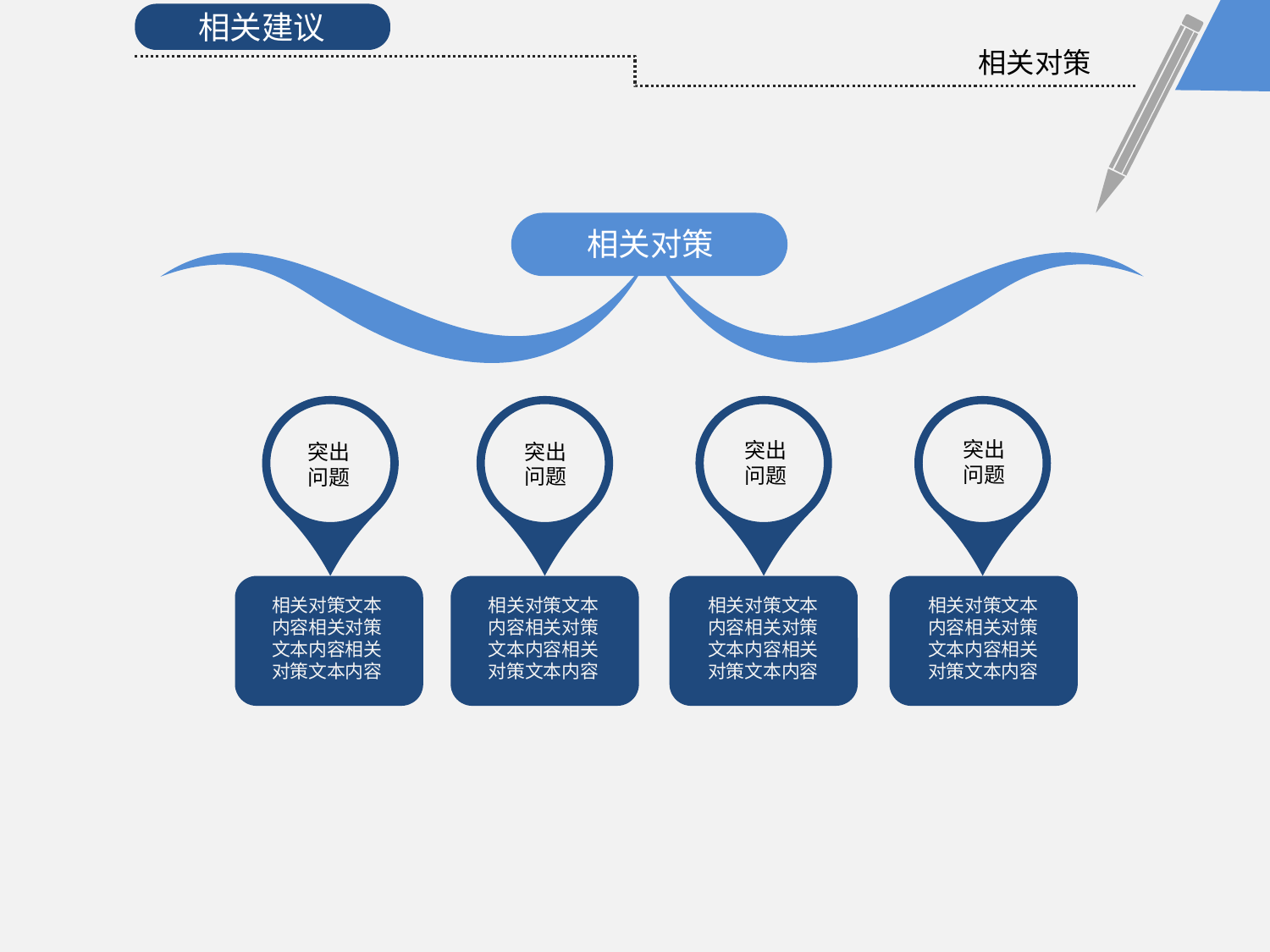

相关建议

相关对策

相关对策

突出
问题
突出
问题
突出
问题
突出
问题

相关对策文本
内容相关对策
文本内容相关
对策文本内容
相关对策文本
内容相关对策
文本内容相关
对策文本内容
相关对策文本
内容相关对策
文本内容相关
对策文本内容
相关对策文本
内容相关对策
文本内容相关
对策文本内容